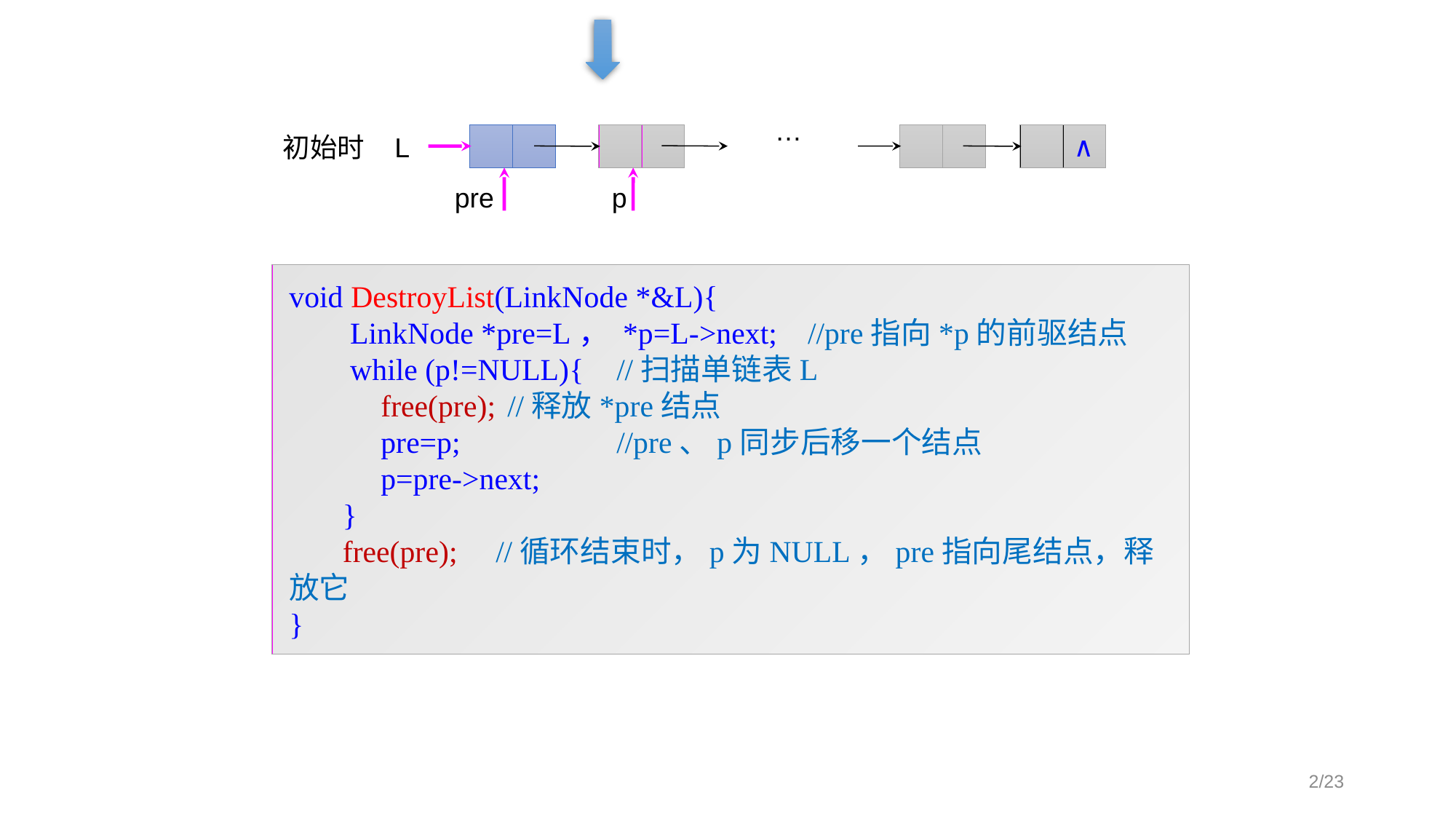

…
L

∧
初始时

pre
p
void DestroyList(LinkNode *&L){
        LinkNode *pre=L， *p=L->next;    //pre指向*p的前驱结点
        while (p!=NULL){ 	//扫描单链表L
            free(pre);	//释放*pre结点
            pre=p;		//pre、p同步后移一个结点
            p=pre->next;
       }
       free(pre);     //循环结束时，p为NULL，pre指向尾结点，释放它
}
2/23